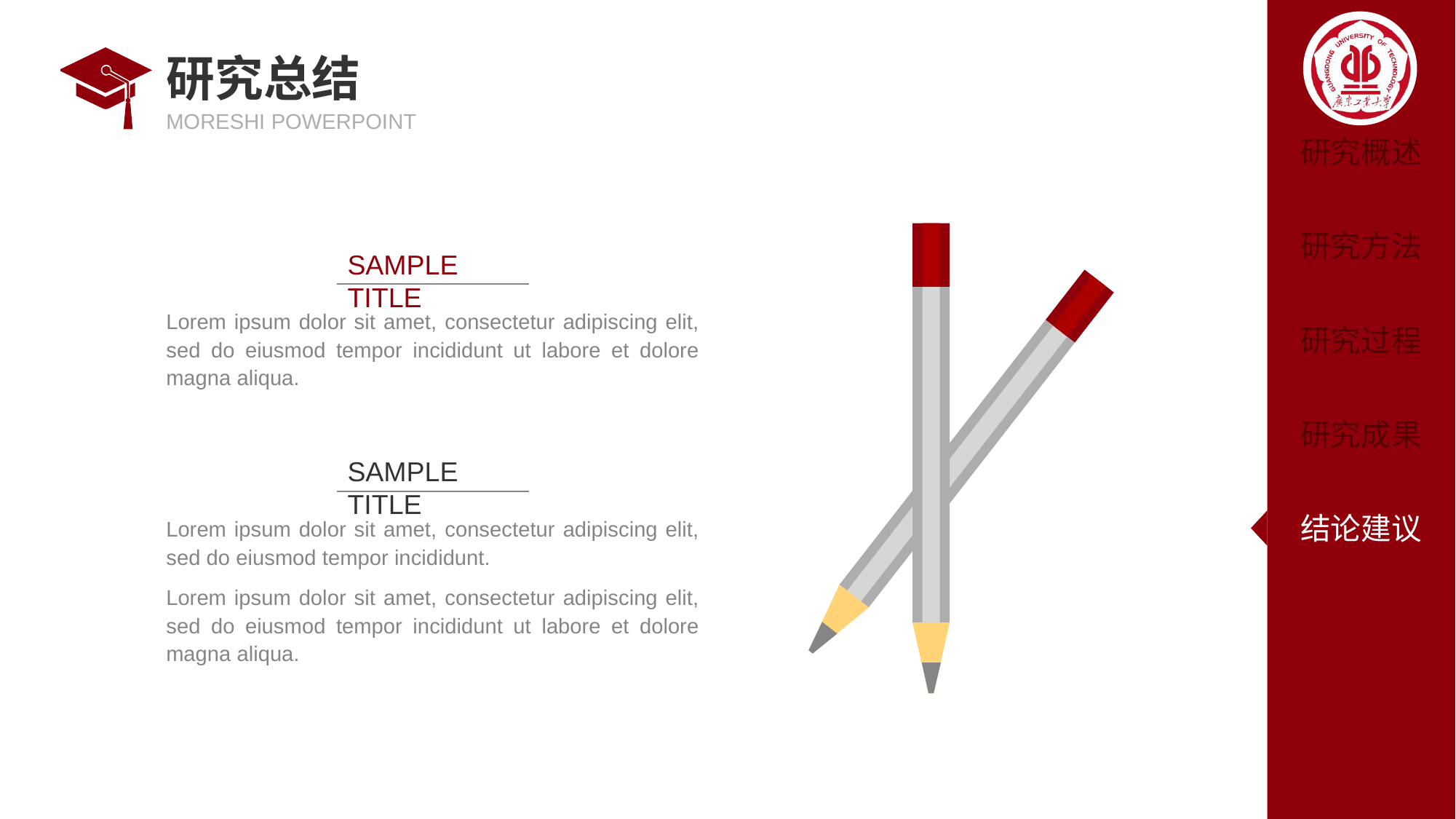

# 研究总结
SAMPLE TITLE
Lorem ipsum dolor sit amet, consectetur adipiscing elit, sed do eiusmod tempor incididunt ut labore et dolore magna aliqua.

SAMPLE TITLE
Lorem ipsum dolor sit amet, consectetur adipiscing elit, sed do eiusmod tempor incididunt.
Lorem ipsum dolor sit amet, consectetur adipiscing elit, sed do eiusmod tempor incididunt ut labore et dolore magna aliqua.